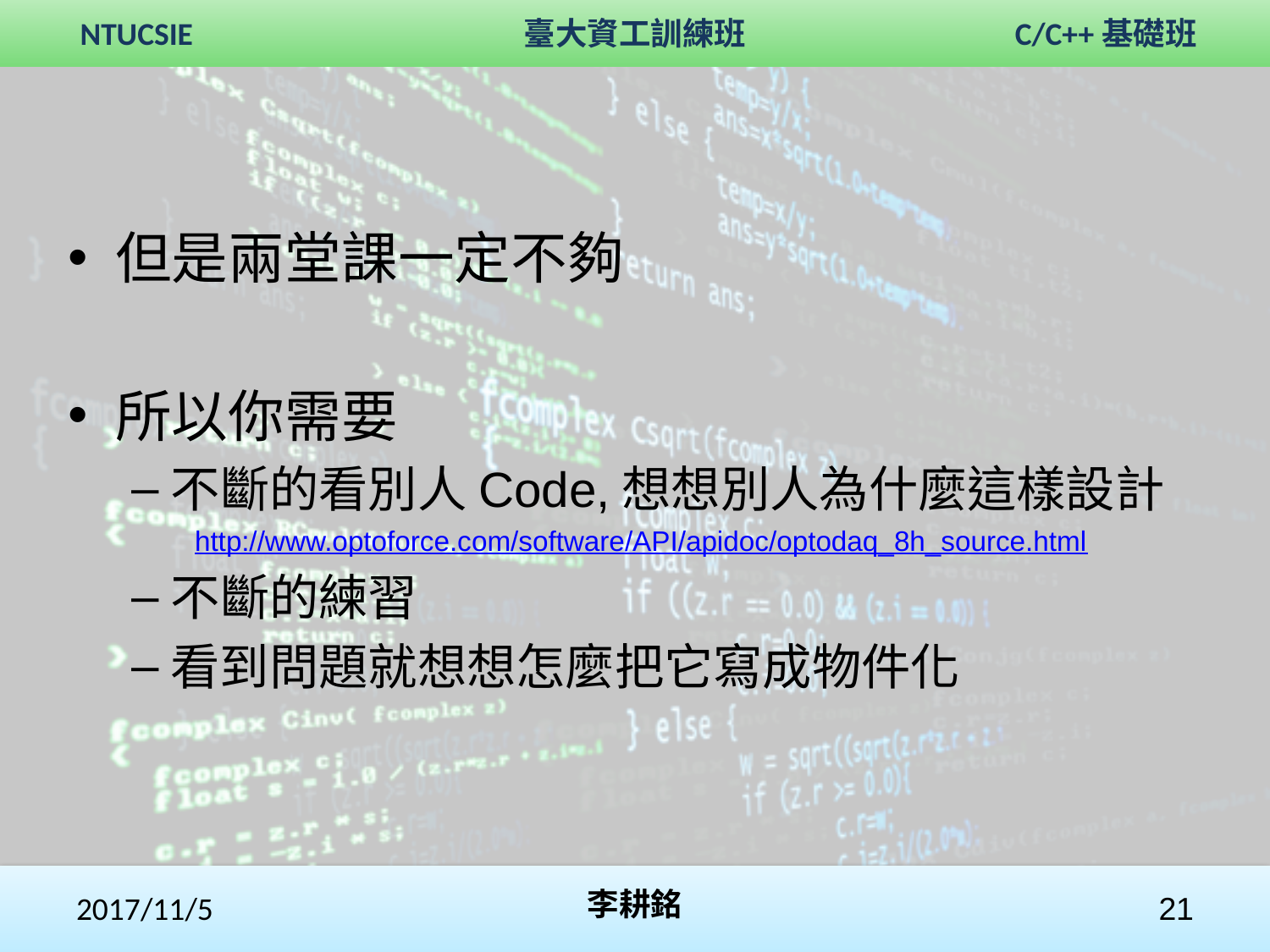

#
但是兩堂課一定不夠

所以你需要
不斷的看別人Code,想想別人為什麼這樣設計
http://www.optoforce.com/software/API/apidoc/optodaq_8h_source.html
不斷的練習
看到問題就想想怎麼把它寫成物件化
2017/11/5
李耕銘
21